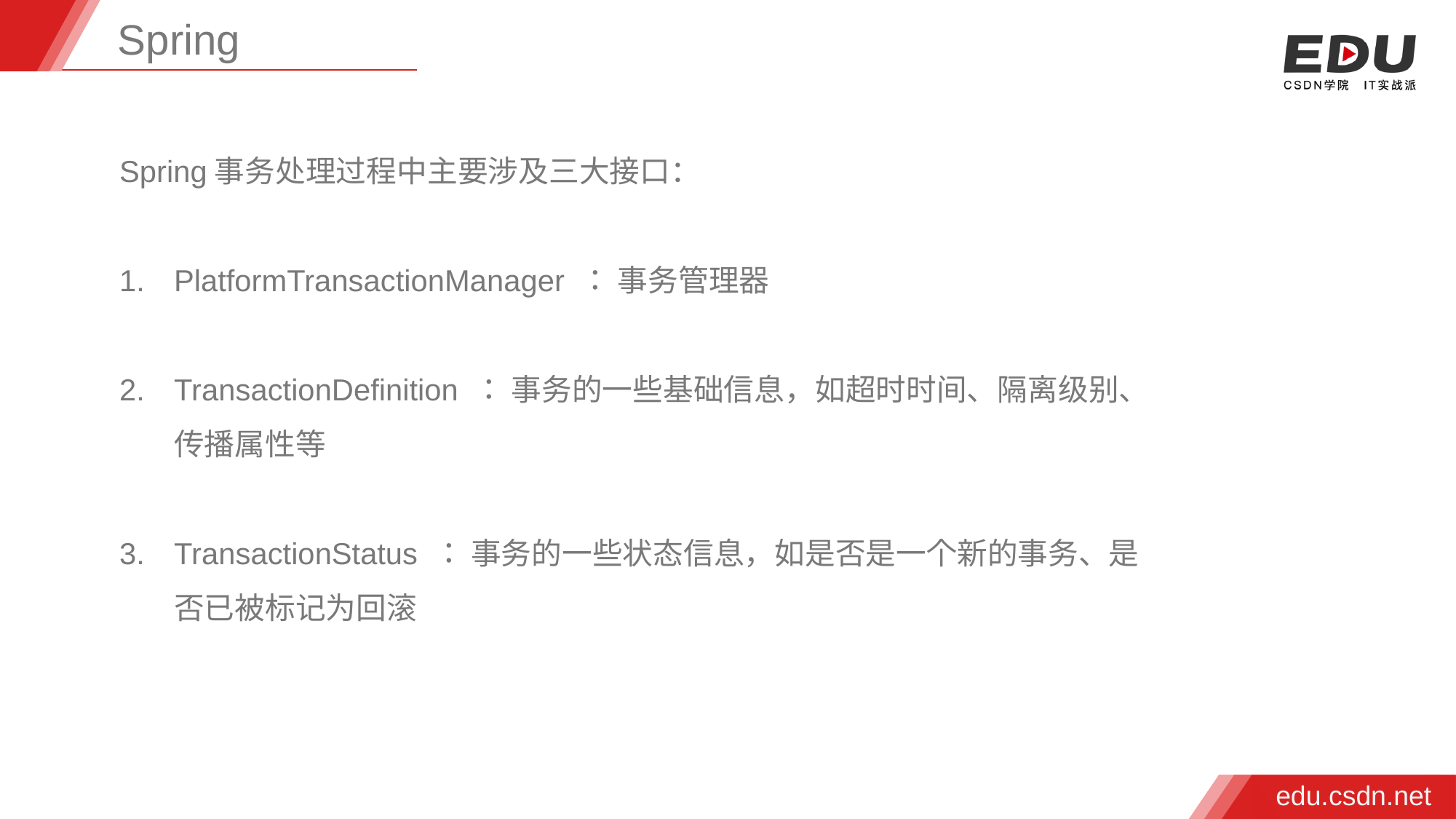

Spring
Spring事务处理过程中主要涉及三大接口：

PlatformTransactionManager ： 事务管理器

TransactionDefinition ： 事务的一些基础信息，如超时时间、隔离级别、传播属性等

TransactionStatus ： 事务的一些状态信息，如是否是一个新的事务、是否已被标记为回滚
edu.csdn.net